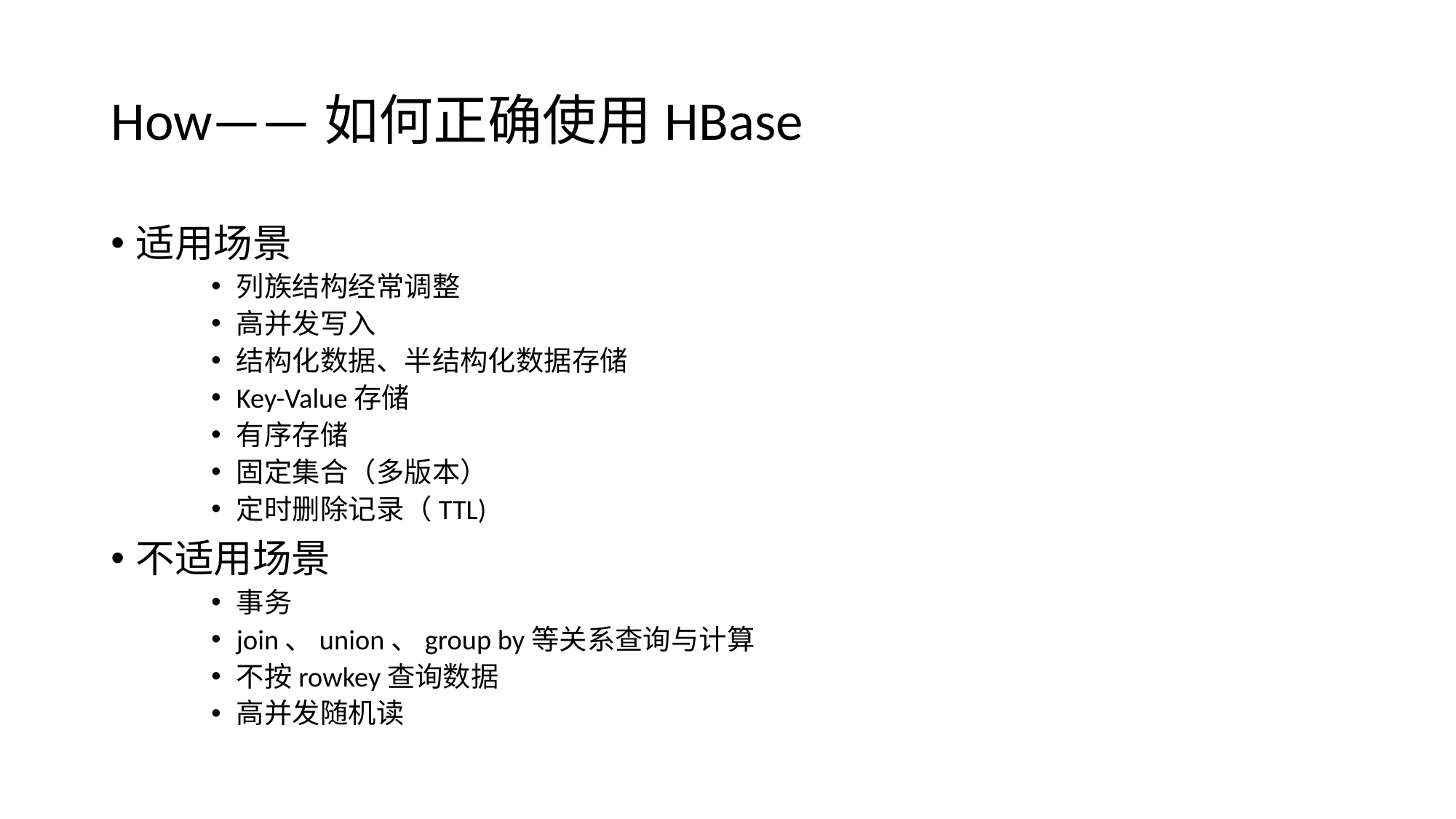

# How——如何正确使用HBase
适用场景
列族结构经常调整
高并发写入
结构化数据、半结构化数据存储
Key-Value存储
有序存储
固定集合（多版本）
定时删除记录（TTL)
不适用场景
事务
join、union、group by等关系查询与计算
不按rowkey查询数据
高并发随机读